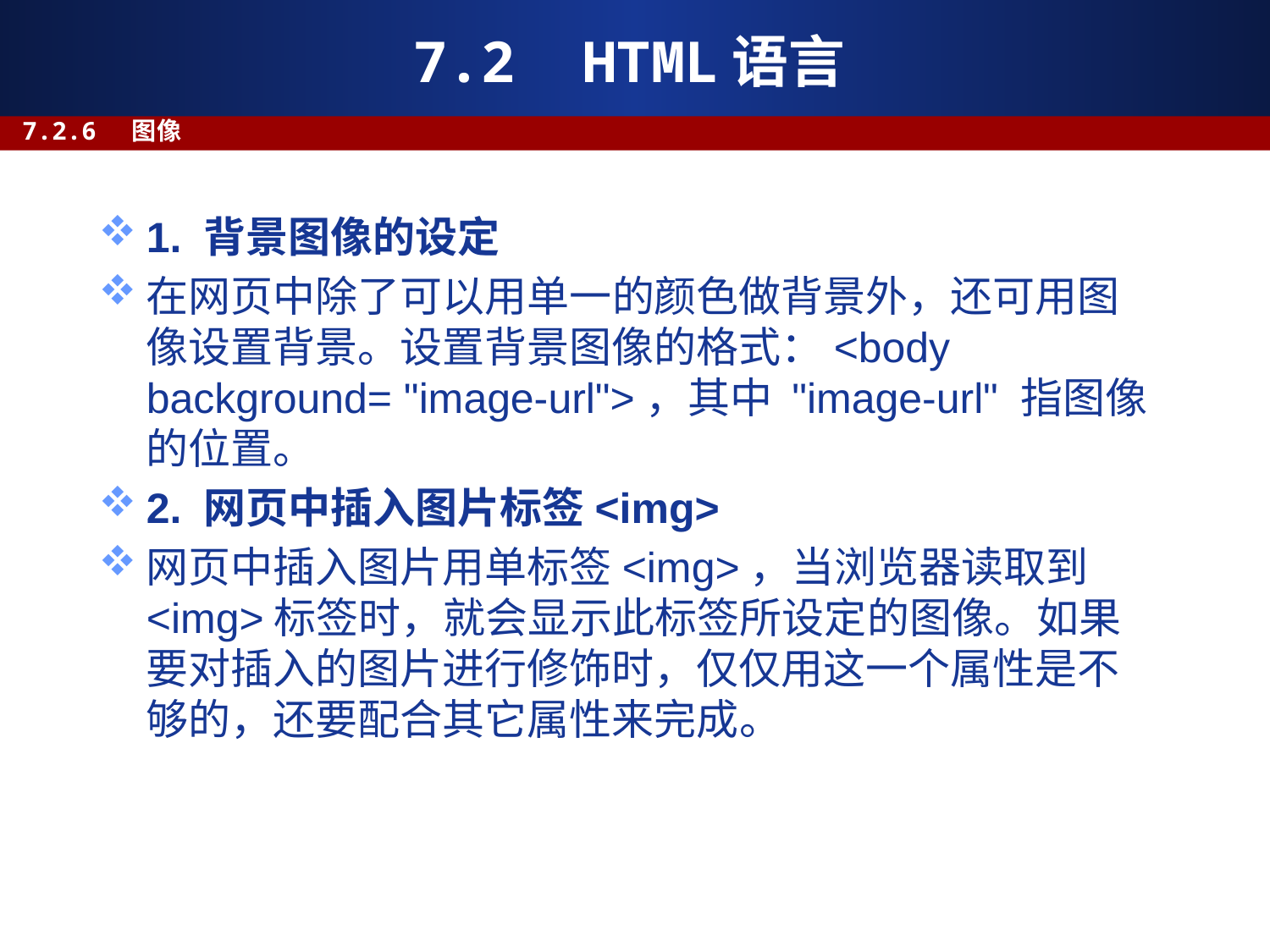

# 7.2  HTML语言
7.2.6  图像
1. 背景图像的设定
在网页中除了可以用单一的颜色做背景外，还可用图像设置背景。设置背景图像的格式：<body background= "image-url">，其中 "image-url" 指图像的位置。
2. 网页中插入图片标签<img>
网页中插入图片用单标签<img>，当浏览器读取到<img>标签时，就会显示此标签所设定的图像。如果要对插入的图片进行修饰时，仅仅用这一个属性是不够的，还要配合其它属性来完成。